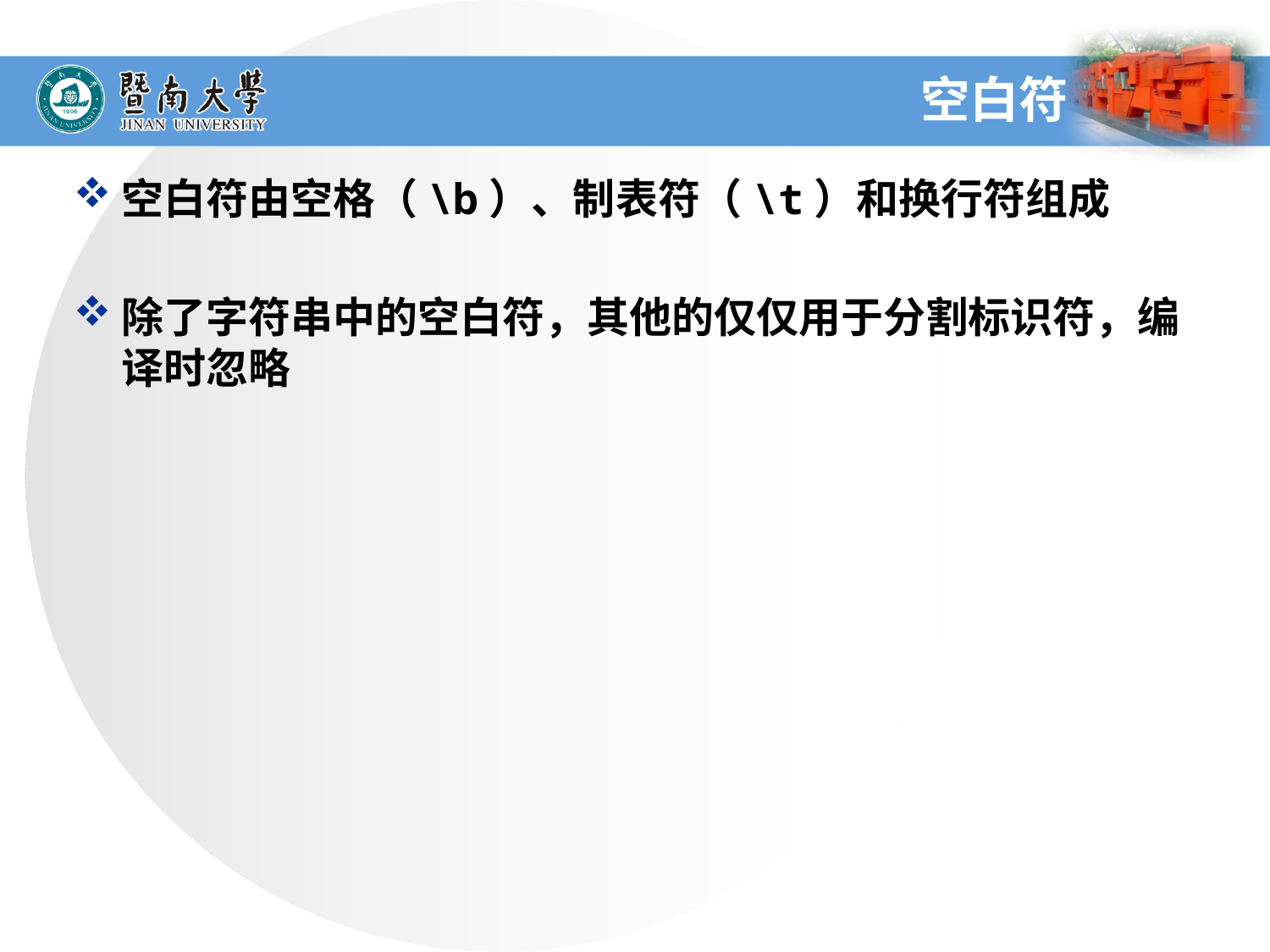

# 空白符
空白符由空格（\b）、制表符（\t）和换行符组成

除了字符串中的空白符，其他的仅仅用于分割标识符，编译时忽略